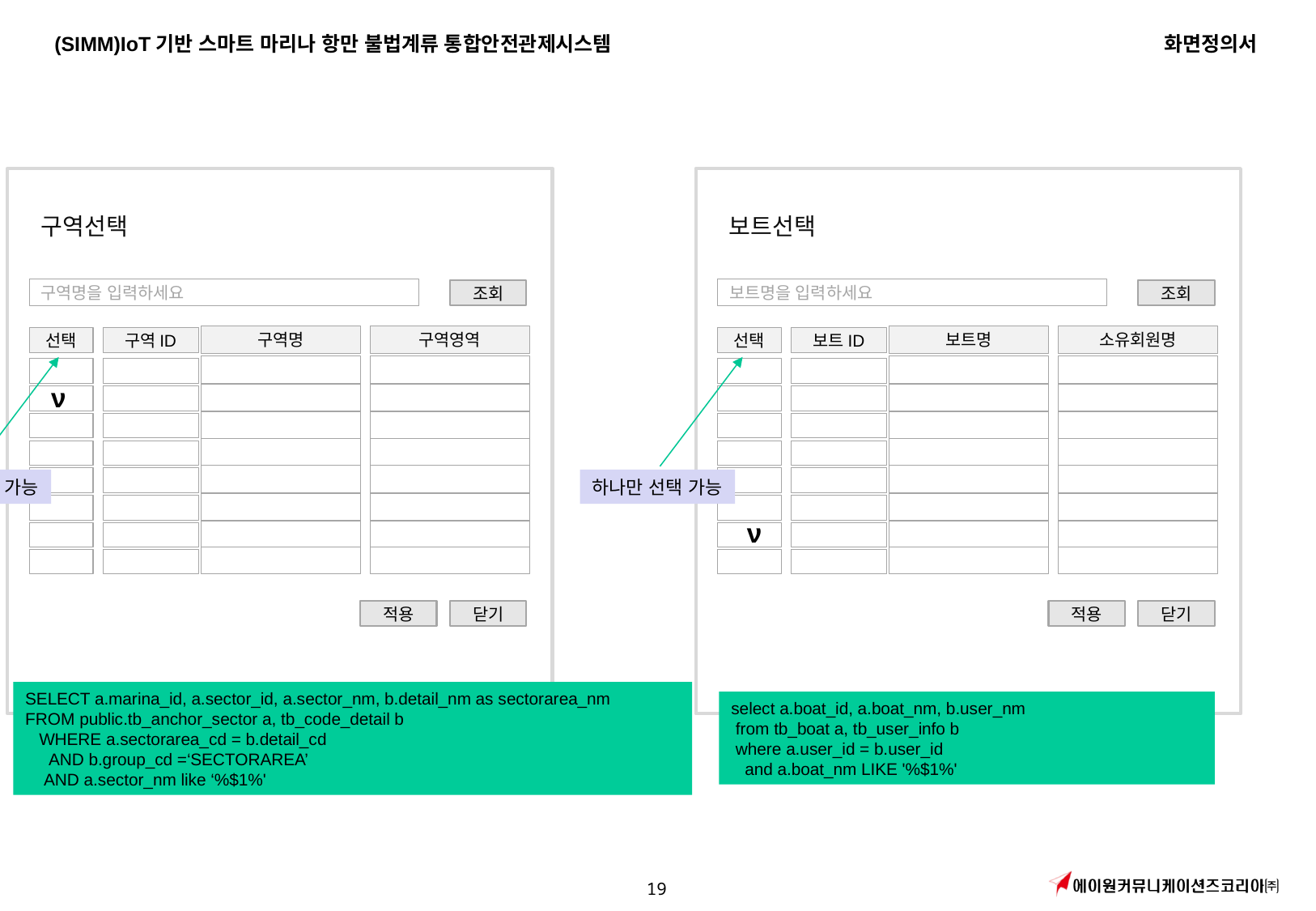

구역선택
보트선택
구역명을 입력하세요
보트명을 입력하세요
조회
조회
구역명
구역영역
보트명
소유회원명
선택
구역ID
선택
보트ID

ν

하나만 선택 가능
하나만 선택 가능

ν

적용
닫기
적용
닫기
SELECT a.marina_id, a.sector_id, a.sector_nm, b.detail_nm as sectorarea_nm
FROM public.tb_anchor_sector a, tb_code_detail b
   WHERE a.sectorarea_cd = b.detail_cd
     AND b.group_cd =‘SECTORAREA’
    AND a.sector_nm like ‘%$1%'
select a.boat_id, a.boat_nm, b.user_nm
 from tb_boat a, tb_user_info b
 where a.user_id = b.user_id
   and a.boat_nm LIKE '%$1%'